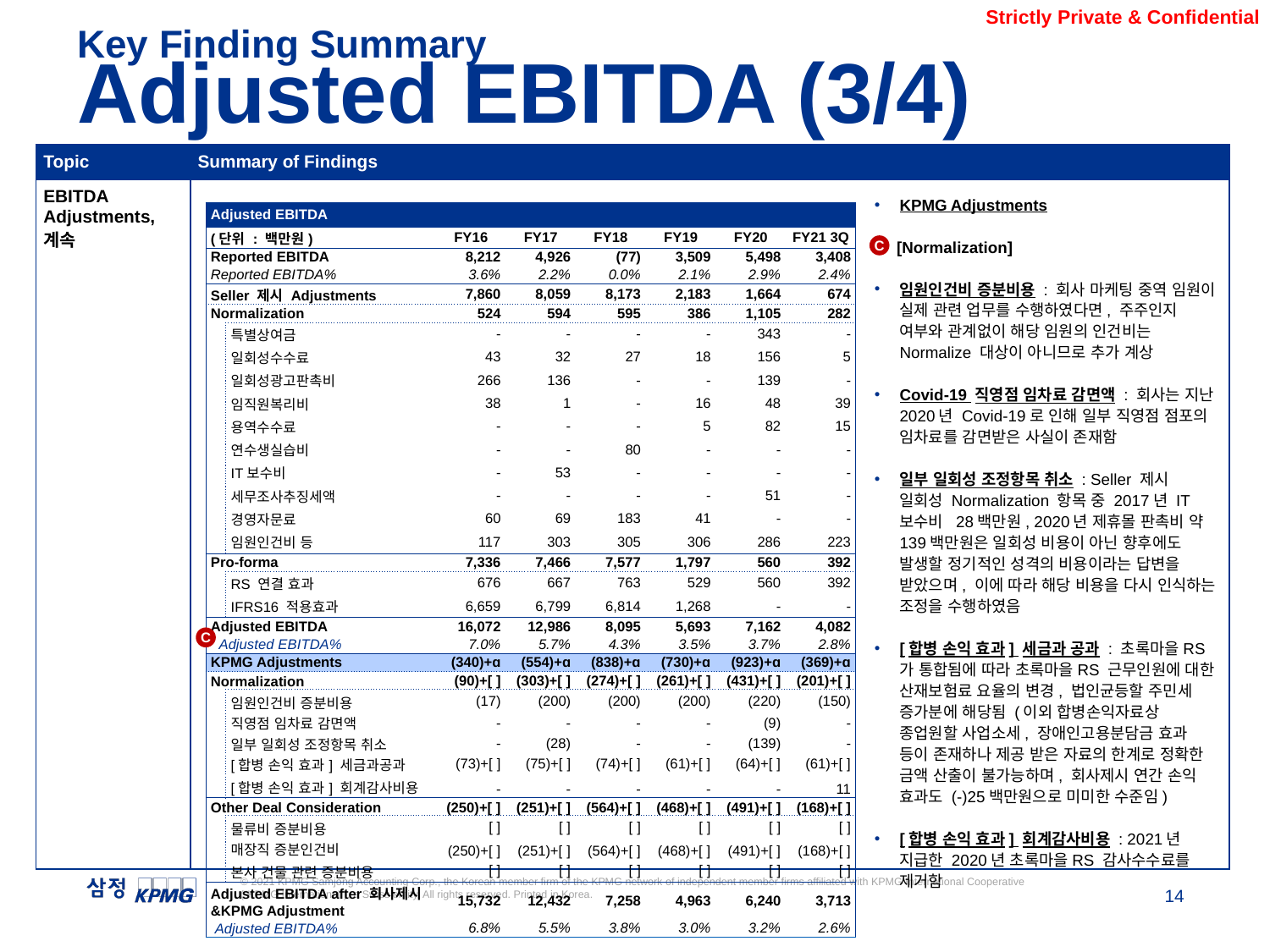

Key Finding Summary
Adjusted EBITDA (3/4)
| Topic | Summary of Findings |
| --- | --- |
| EBITDA Adjustments, 계속 |  |
KPMG Adjustments

     [Normalization]

임원인건비 증분비용 : 회사 마케팅 중역 임원이 실제 관련 업무를 수행하였다면, 주주인지 여부와 관계없이 해당 임원의 인건비는 Normalize 대상이 아니므로 추가 계상

Covid-19 직영점 임차료 감면액 : 회사는 지난 2020년 Covid-19로 인해 일부 직영점 점포의 임차료를 감면받은 사실이 존재함

일부 일회성 조정항목 취소 : Seller 제시 일회성 Normalization 항목 중 2017년 IT 보수비  28백만원, 2020년 제휴몰 판촉비 약 139백만원은 일회성 비용이 아닌 향후에도 발생할 정기적인 성격의 비용이라는 답변을 받았으며, 이에 따라 해당 비용을 다시 인식하는 조정을 수행하였음

[합병 손익 효과] 세금과 공과 : 초록마을RS가 통합됨에 따라 초록마을RS 근무인원에 대한 산재보험료 요율의 변경, 법인균등할 주민세 증가분에 해당됨 (이외 합병손익자료상 종업원할 사업소세, 장애인고용분담금 효과 등이 존재하나 제공 받은 자료의 한계로 정확한 금액 산출이 불가능하며, 회사제시 연간 손익 효과도 (-)25백만원으로 미미한 수준임)

[합병 손익 효과] 회계감사비용 : 2021년 지급한 2020년 초록마을RS 감사수수료를 제거함

| Adjusted EBITDA |  |  |  |  |  |  |  |
| --- | --- | --- | --- | --- | --- | --- | --- |
| (단위 : 백만원) |  | FY16 | FY17 | FY18 | FY19 | FY20 | FY21 3Q |
| Reported EBITDA |  | 8,212 | 4,926 | (77) | 3,509 | 5,498 | 3,408 |
| Reported EBITDA% |  | 3.6% | 2.2% | 0.0% | 2.1% | 2.9% | 2.4% |
| Seller 제시 Adjustments |  | 7,860 | 8,059 | 8,173 | 2,183 | 1,664 | 674 |
| Normalization |  | 524 | 594 | 595 | 386 | 1,105 | 282 |
|  | 특별상여금 | - | - | - | - | 343 | - |
|  | 일회성수수료 | 43 | 32 | 27 | 18 | 156 | 5 |
|  | 일회성광고판촉비 | 266 | 136 | - | - | 139 | - |
|  | 임직원복리비 | 38 | 1 | - | 16 | 48 | 39 |
|  | 용역수수료 | - | - | - | 5 | 82 | 15 |
|  | 연수생실습비 | - | - | 80 | - | - | - |
|  | IT보수비 | - | 53 | - | - | - | - |
|  | 세무조사추징세액 | - | - | - | - | 51 | - |
|  | 경영자문료 | 60 | 69 | 183 | 41 | - | - |
|  | 임원인건비 등 | 117 | 303 | 305 | 306 | 286 | 223 |
| Pro-forma |  | 7,336 | 7,466 | 7,577 | 1,797 | 560 | 392 |
|  | RS 연결 효과 | 676 | 667 | 763 | 529 | 560 | 392 |
|  | IFRS16 적용효과 | 6,659 | 6,799 | 6,814 | 1,268 | - | - |
| Adjusted EBITDA |  | 16,072 | 12,986 | 8,095 | 5,693 | 7,162 | 4,082 |
| Adjusted EBITDA% |  | 7.0% | 5.7% | 4.3% | 3.5% | 3.7% | 2.8% |
| KPMG Adjustments |  | (340)+ɑ | (554)+ɑ | (838)+ɑ | (730)+ɑ | (923)+ɑ | (369)+ɑ |
| Normalization | Normalization | (90)+[ ] | (303)+[ ] | (274)+[ ] | (261)+[ ] | (431)+[ ] | (201)+[ ] |
|  | 임원인건비 증분비용 | (17) | (200) | (200) | (200) | (220) | (150) |
|  | 직영점 임차료 감면액 | - | - | - | - | (9) | - |
|  | 일부 일회성 조정항목 취소 | - | (28) | - | - | (139) | - |
|  | [합병 손익 효과] 세금과공과 | (73)+[ ] | (75)+[ ] | (74)+[ ] | (61)+[ ] | (64)+[ ] | (61)+[ ] |
|  | [합병 손익 효과] 회계감사비용 | - | - | - | - | - | 11 |
| Other Deal Consideration |  | (250)+[ ] | (251)+[ ] | (564)+[ ] | (468)+[ ] | (491)+[ ] | (168)+[ ] |
|  | 물류비 증분비용 | [ ] | [ ] | [ ] | [ ] | [ ] | [ ] |
|  | 매장직 증분인건비 | (250)+[ ] | (251)+[ ] | (564)+[ ] | (468)+[ ] | (491)+[ ] | (168)+[ ] |
|  | 본사 건물 관련 증분비용 | [ ] | [ ] | [ ] | [ ] | [ ] | [ ] |
| Adjusted EBITDA after 회사제시&KPMG Adjustment |  | 15,732 | 12,432 | 7,258 | 4,963 | 6,240 | 3,713 |
| Adjusted EBITDA% |  | 6.8% | 5.5% | 3.8% | 3.0% | 3.2% | 2.6% |
C
C